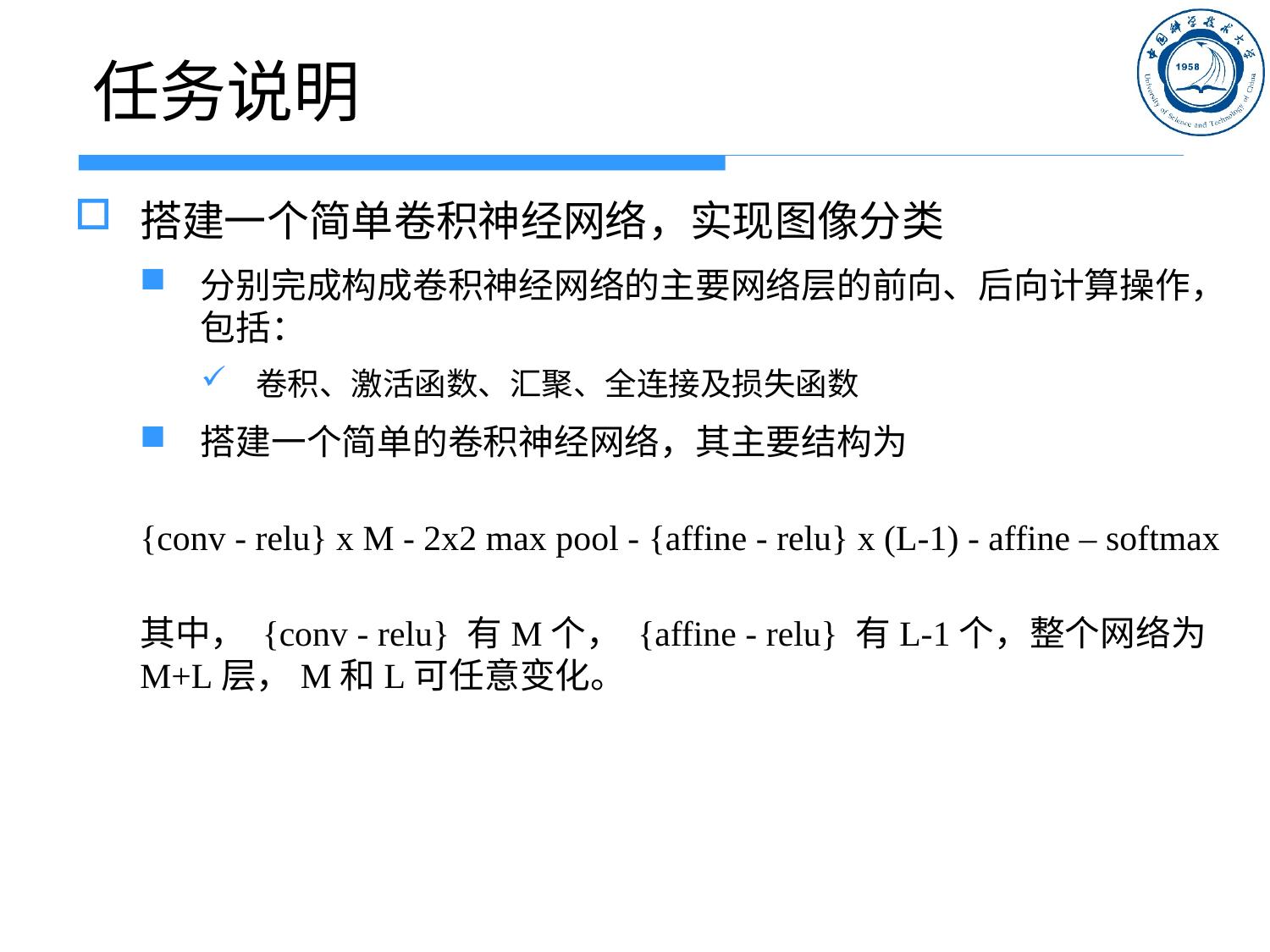

# 任务说明
搭建一个简单卷积神经网络，实现图像分类
分别完成构成卷积神经网络的主要网络层的前向、后向计算操作，包括：
卷积、激活函数、汇聚、全连接及损失函数
搭建一个简单的卷积神经网络，其主要结构为

{conv - relu} x M - 2x2 max pool - {affine - relu} x (L-1) - affine – softmax

其中， {conv - relu} 有M个， {affine - relu} 有L-1个，整个网络为M+L层，M和L可任意变化。